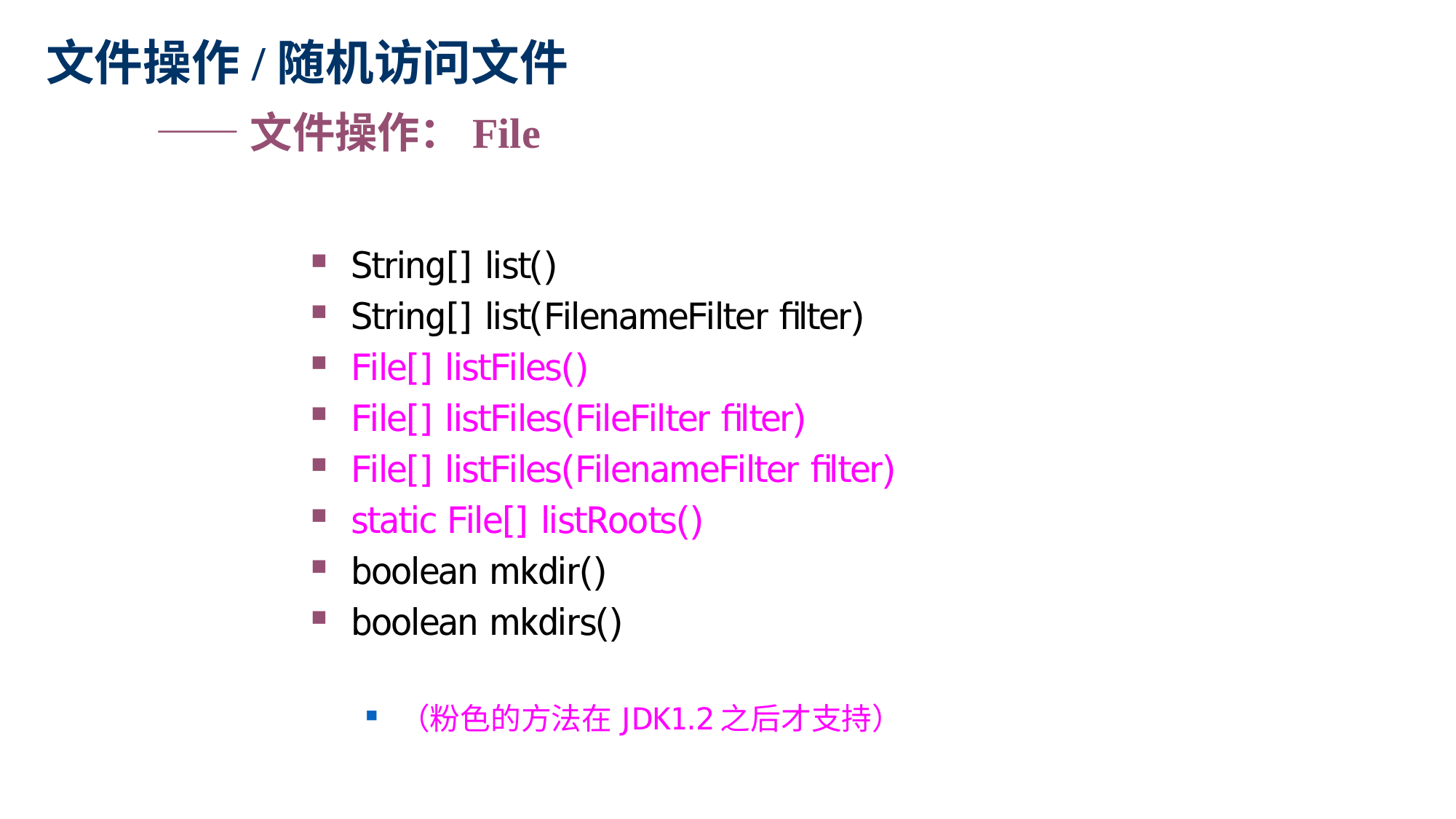

文件操作/随机访问文件
	——文件操作：File
String[] list()
String[] list(FilenameFilter filter)
File[] listFiles()
File[] listFiles(FileFilter filter)
File[] listFiles(FilenameFilter filter)
static File[] listRoots()
boolean mkdir()
boolean mkdirs()

（粉色的方法在JDK1.2之后才支持）